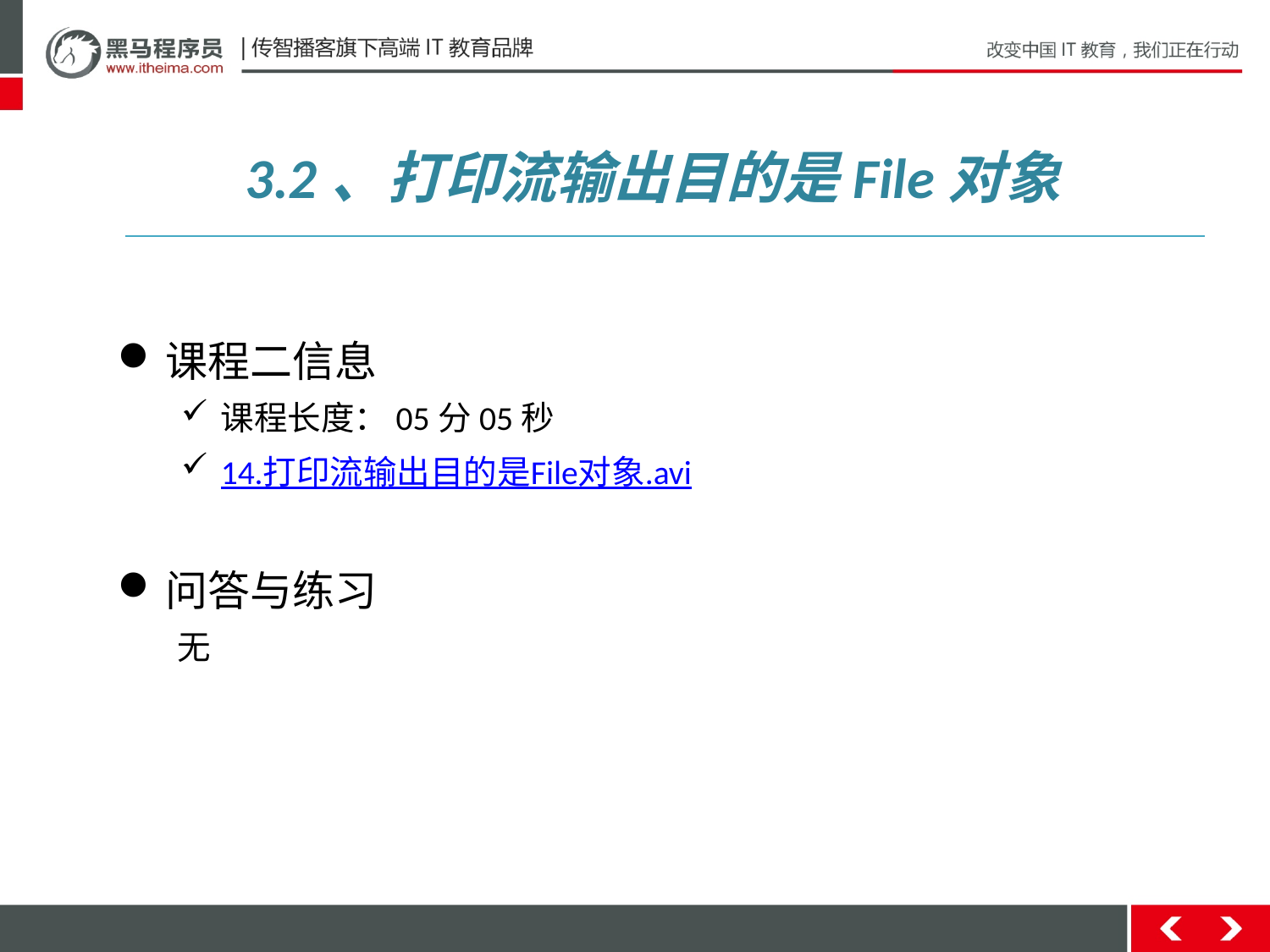

3.2、打印流输出目的是File对象

课程二信息
课程长度：05分05秒
14.打印流输出目的是File对象.avi

问答与练习
       无